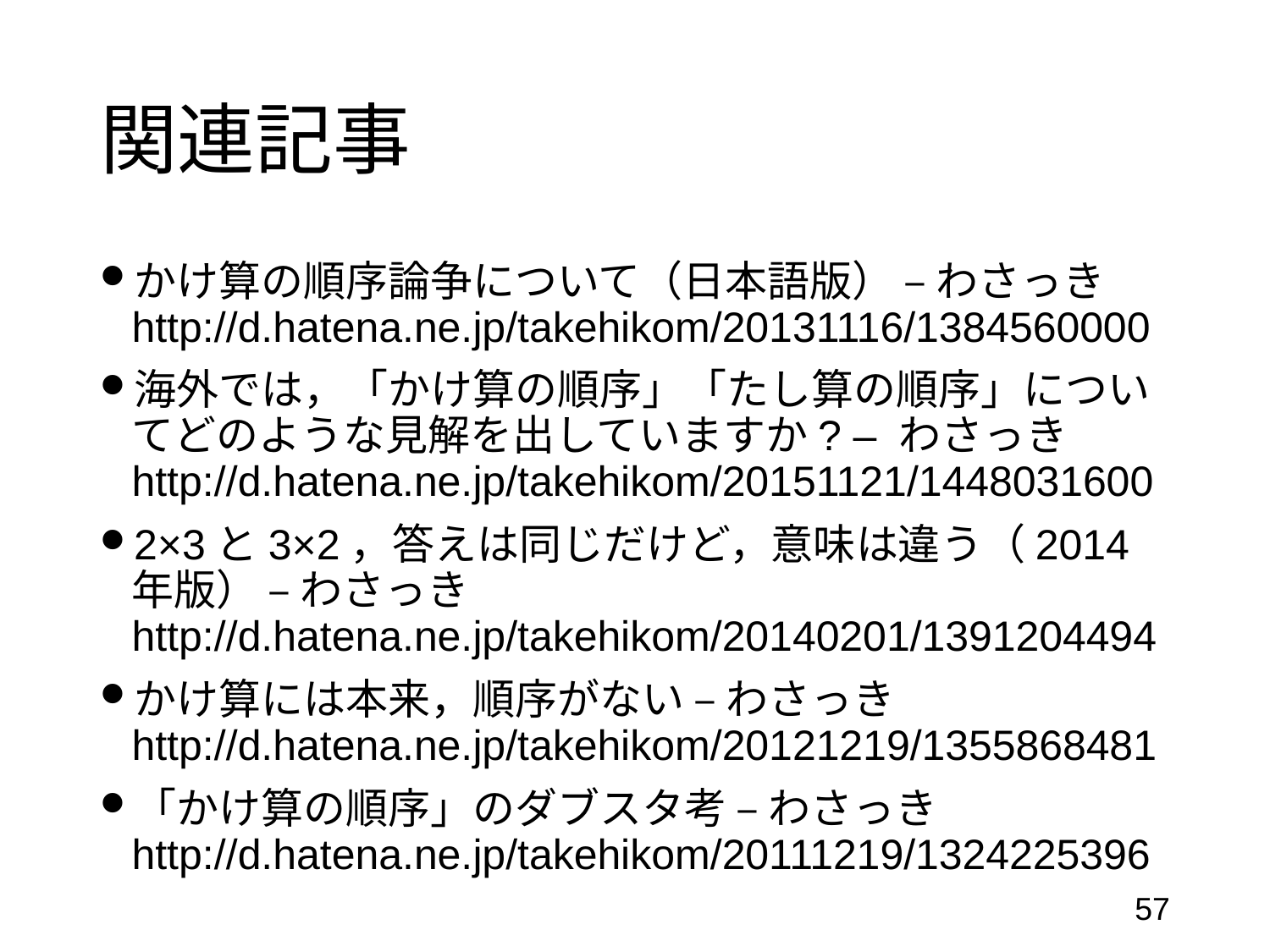

# 関連記事
かけ算の順序論争について（日本語版） – わさっき
http://d.hatena.ne.jp/takehikom/20131116/1384560000
海外では，「かけ算の順序」「たし算の順序」についてどのような見解を出していますか? – わさっき
http://d.hatena.ne.jp/takehikom/20151121/1448031600
2×3と3×2，答えは同じだけど，意味は違う（2014年版） – わさっき
http://d.hatena.ne.jp/takehikom/20140201/1391204494
かけ算には本来，順序がない – わさっき
http://d.hatena.ne.jp/takehikom/20121219/1355868481
「かけ算の順序」のダブスタ考 – わさっき
http://d.hatena.ne.jp/takehikom/20111219/1324225396
57